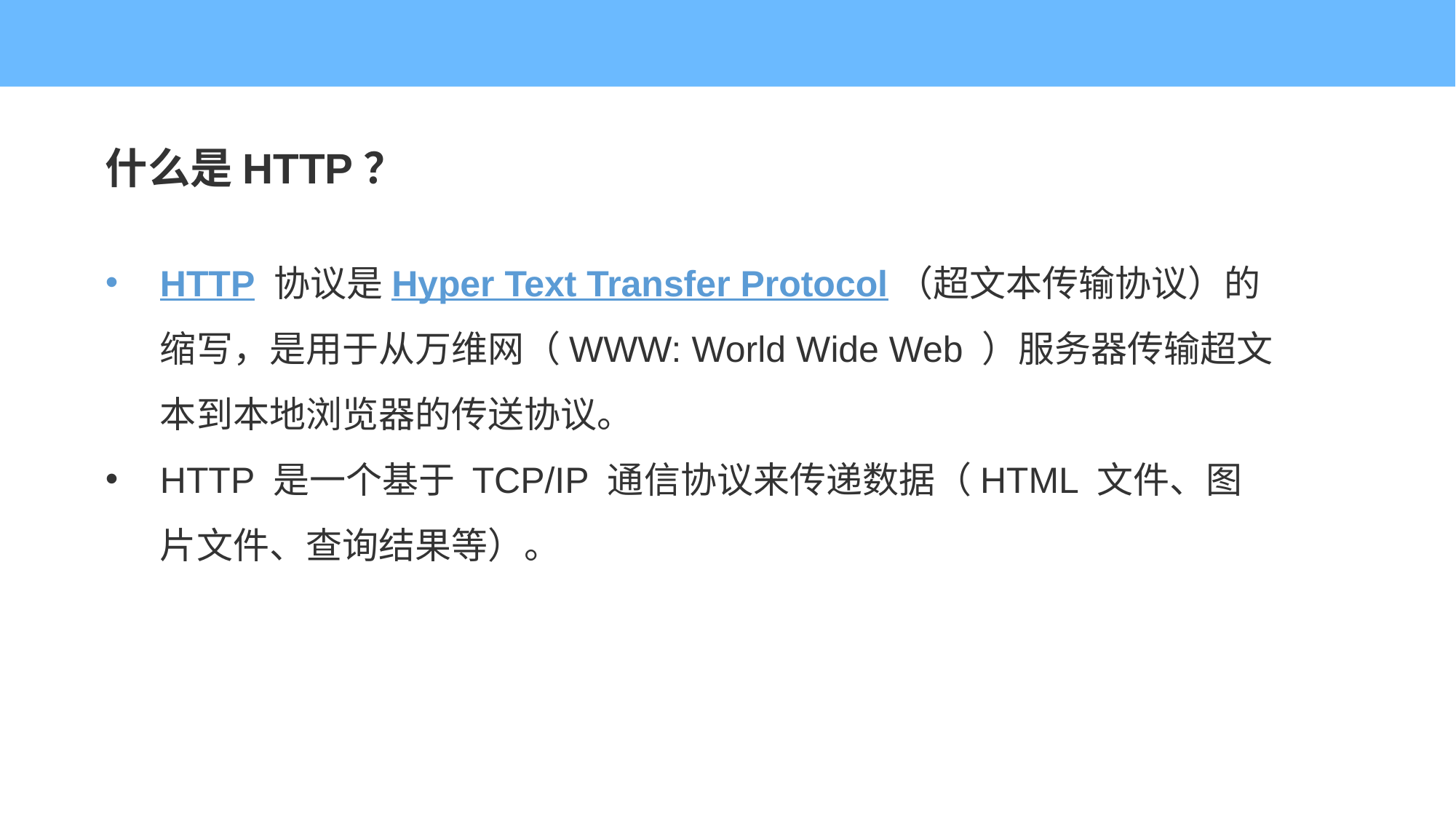

什么是HTTP？
HTTP 协议是Hyper Text Transfer Protocol（超文本传输协议）的缩写，是用于从万维网（WWW: World Wide Web ）服务器传输超文本到本地浏览器的传送协议。
HTTP 是一个基于 TCP/IP 通信协议来传递数据（HTML 文件、图片文件、查询结果等）。